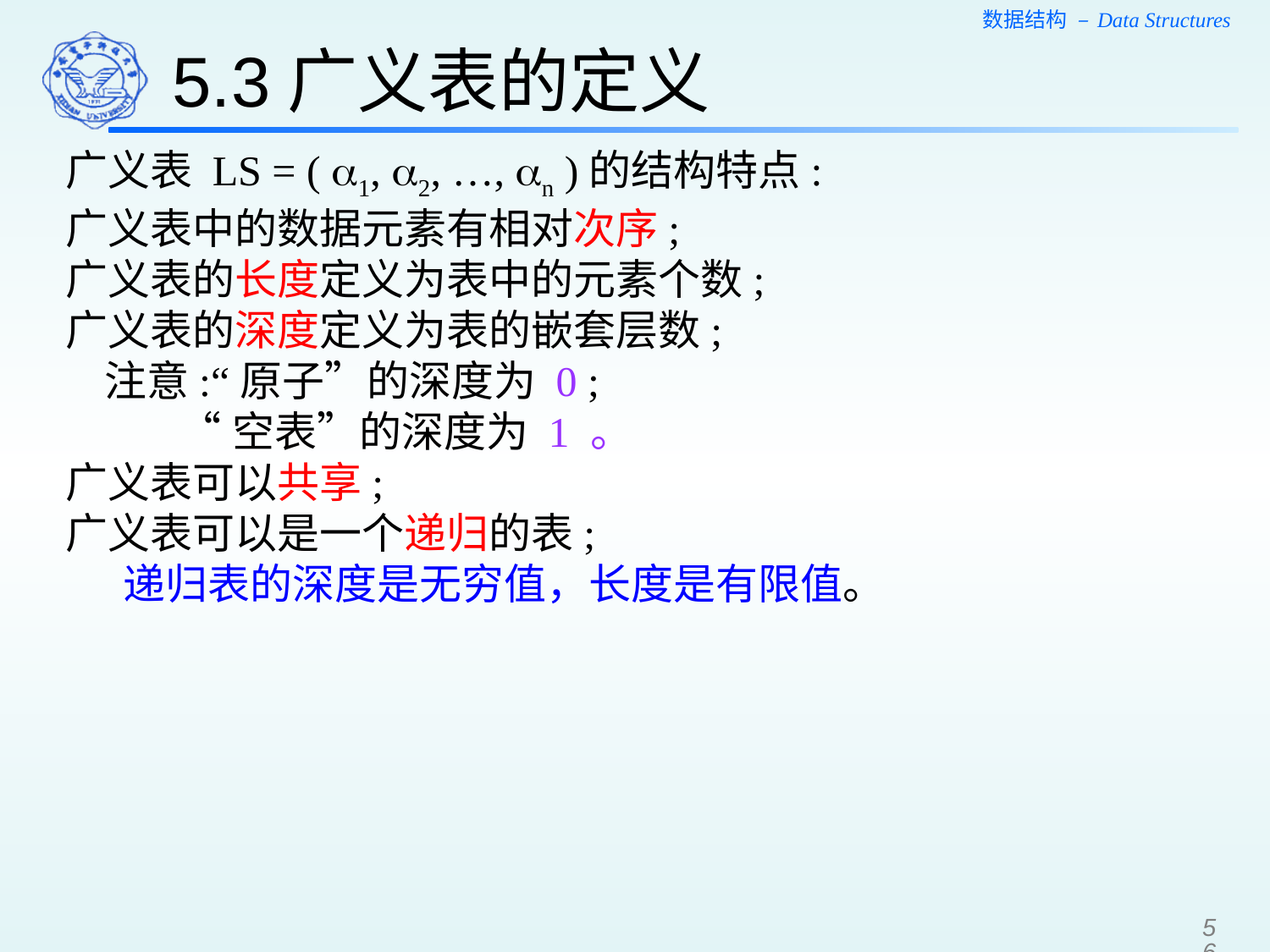

5.3广义表的定义
广义表 LS = ( α1, α2, …, αn )的结构特点:
广义表中的数据元素有相对次序;
广义表的长度定义为表中的元素个数;
广义表的深度定义为表的嵌套层数;
   注意:“原子”的深度为 0 ;
            “空表”的深度为 1 。
广义表可以共享;
广义表可以是一个递归的表;
     递归表的深度是无穷值，长度是有限值。
56